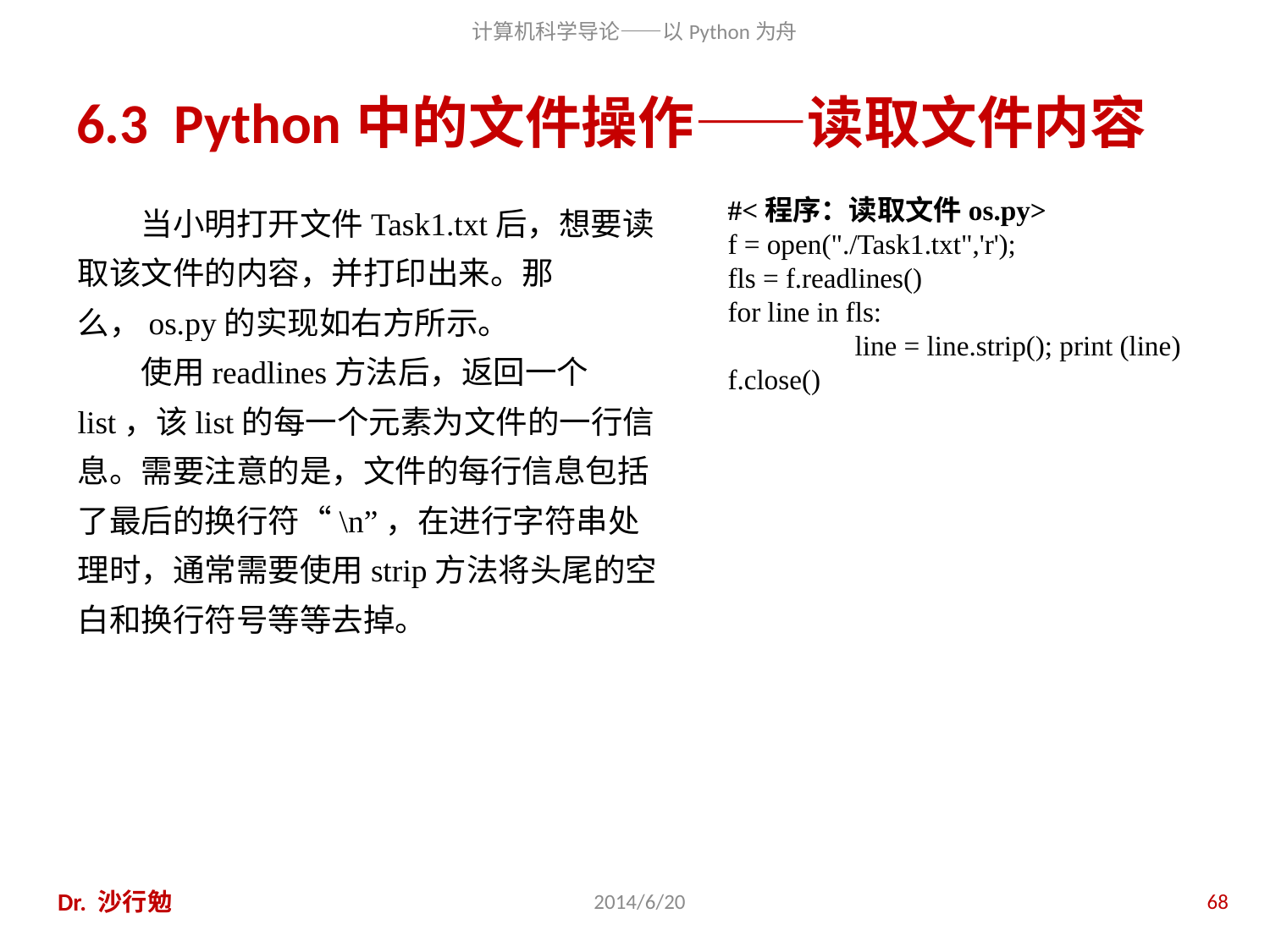

# 6.3  Python中的文件操作——读取文件内容
当小明打开文件Task1.txt后，想要读取该文件的内容，并打印出来。那么，os.py的实现如右方所示。
使用readlines方法后，返回一个list，该list的每一个元素为文件的一行信息。需要注意的是，文件的每行信息包括了最后的换行符“\n”，在进行字符串处理时，通常需要使用strip方法将头尾的空白和换行符号等等去掉。

#<程序：读取文件os.py>
f = open("./Task1.txt",'r');
fls = f.readlines()
for line in fls:
	line = line.strip(); print (line)
f.close()

Dr. 沙行勉
2014/6/20
68